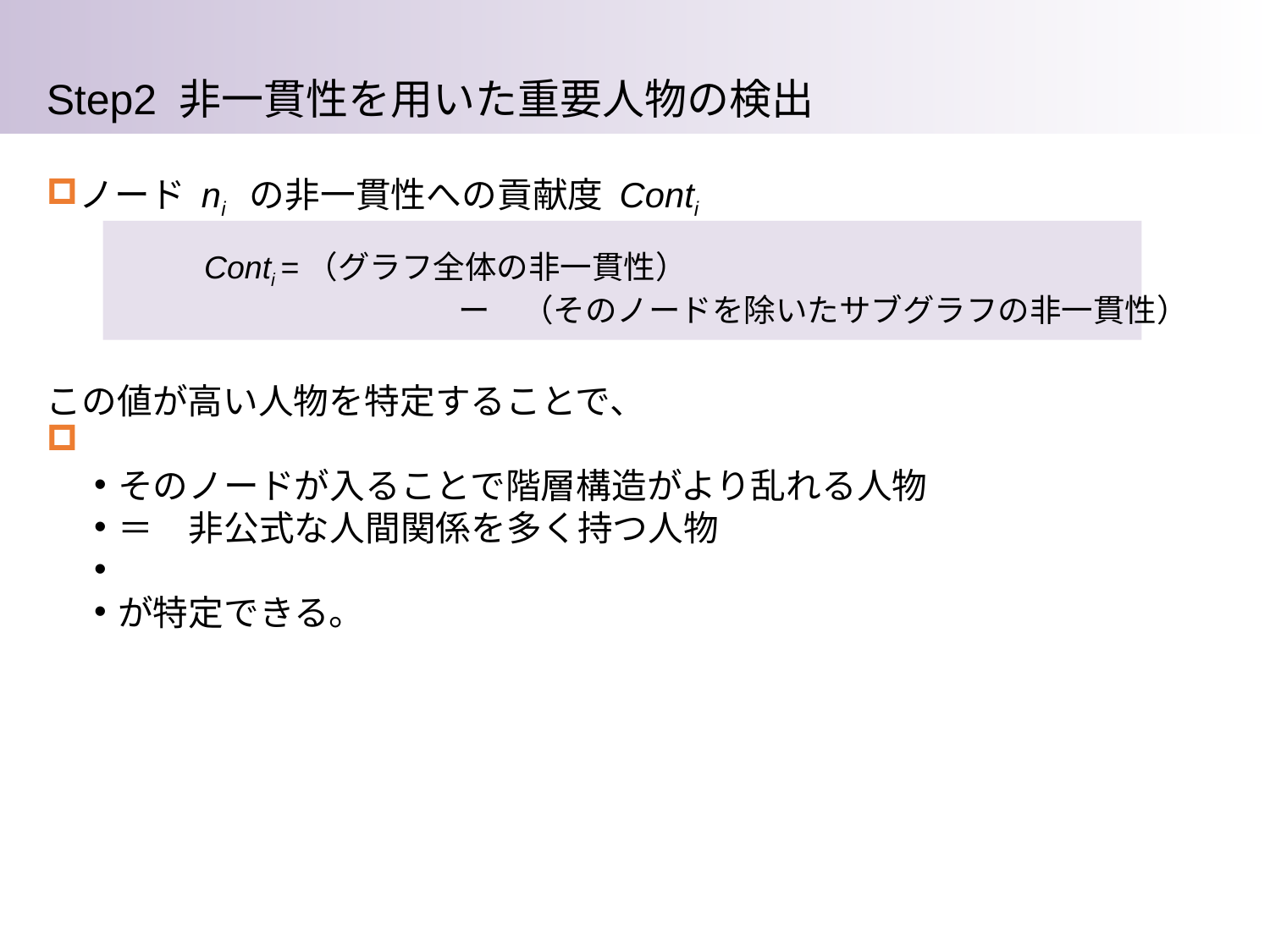

Step2 非一貫性を用いた重要人物の検出
ノード ni  の非一貫性への貢献度 Conti

この値が高い人物を特定することで、

そのノードが入ることで階層構造がより乱れる人物
＝　非公式な人間関係を多く持つ人物

が特定できる。

Conti =（グラフ全体の非一貫性）
		ー　（そのノードを除いたサブグラフの非一貫性）